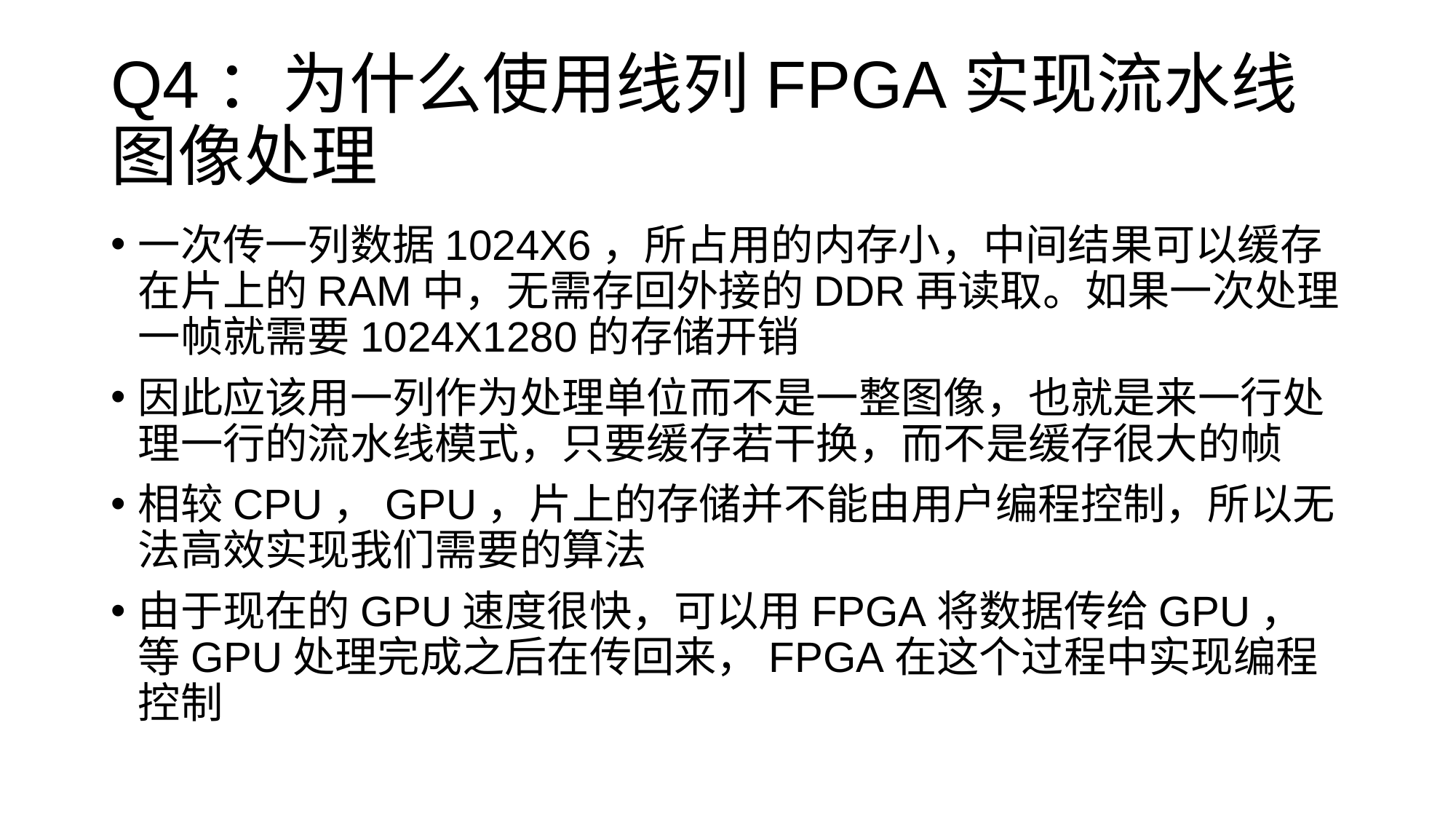

# Q4：为什么使用线列FPGA实现流水线图像处理
一次传一列数据1024X6，所占用的内存小，中间结果可以缓存在片上的RAM中，无需存回外接的DDR再读取。如果一次处理一帧就需要1024X1280的存储开销
因此应该用一列作为处理单位而不是一整图像，也就是来一行处理一行的流水线模式，只要缓存若干换，而不是缓存很大的帧
相较CPU，GPU，片上的存储并不能由用户编程控制，所以无法高效实现我们需要的算法
由于现在的GPU速度很快，可以用FPGA将数据传给GPU，等GPU处理完成之后在传回来，FPGA在这个过程中实现编程控制